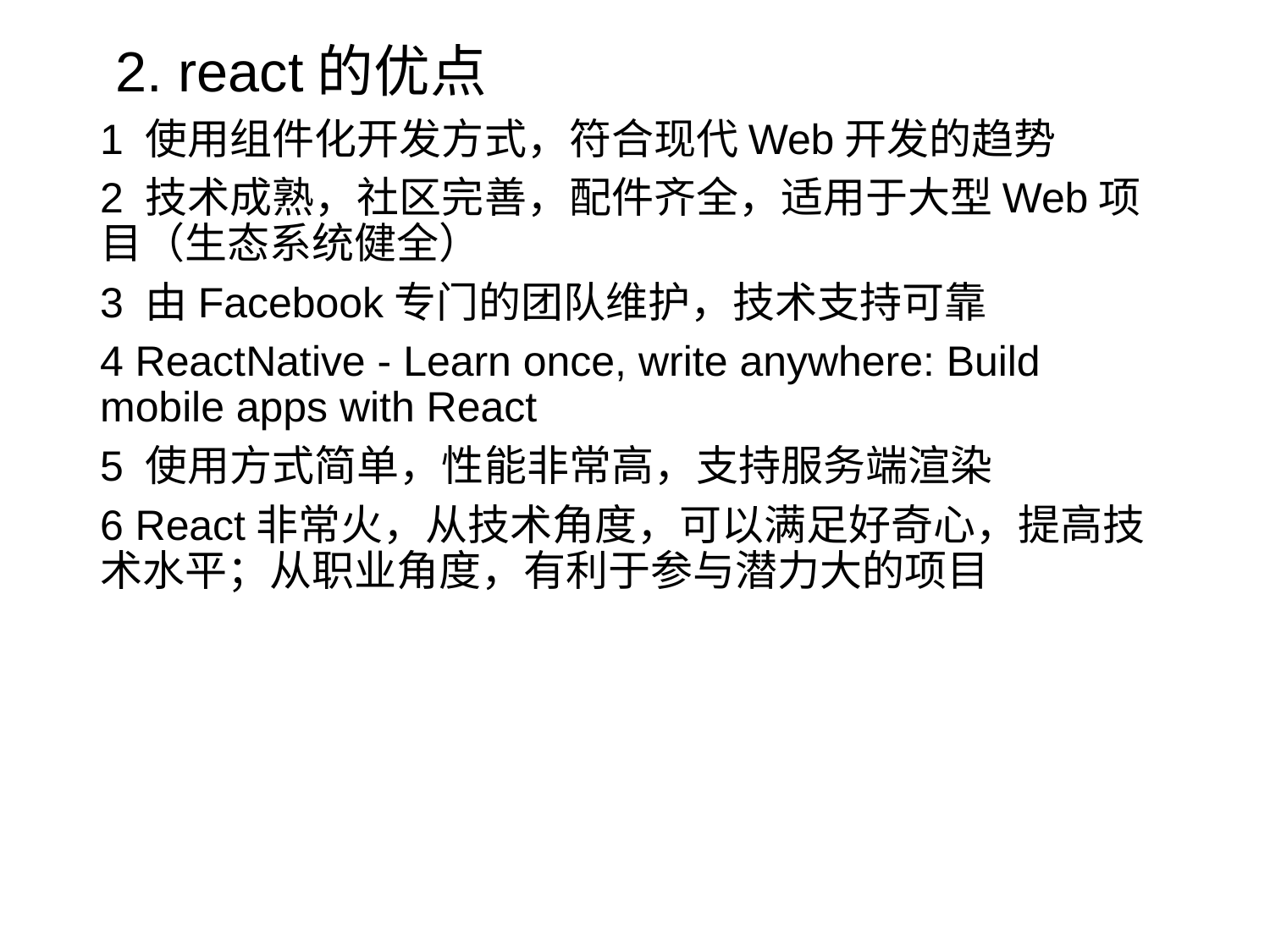

2. react的优点
1 使用组件化开发方式，符合现代Web开发的趋势
2 技术成熟，社区完善，配件齐全，适用于大型Web项目（生态系统健全）
3 由Facebook专门的团队维护，技术支持可靠
4 ReactNative - Learn once, write anywhere: Build mobile apps with React
5 使用方式简单，性能非常高，支持服务端渲染
6 React非常火，从技术角度，可以满足好奇心，提高技术水平；从职业角度，有利于参与潜力大的项目